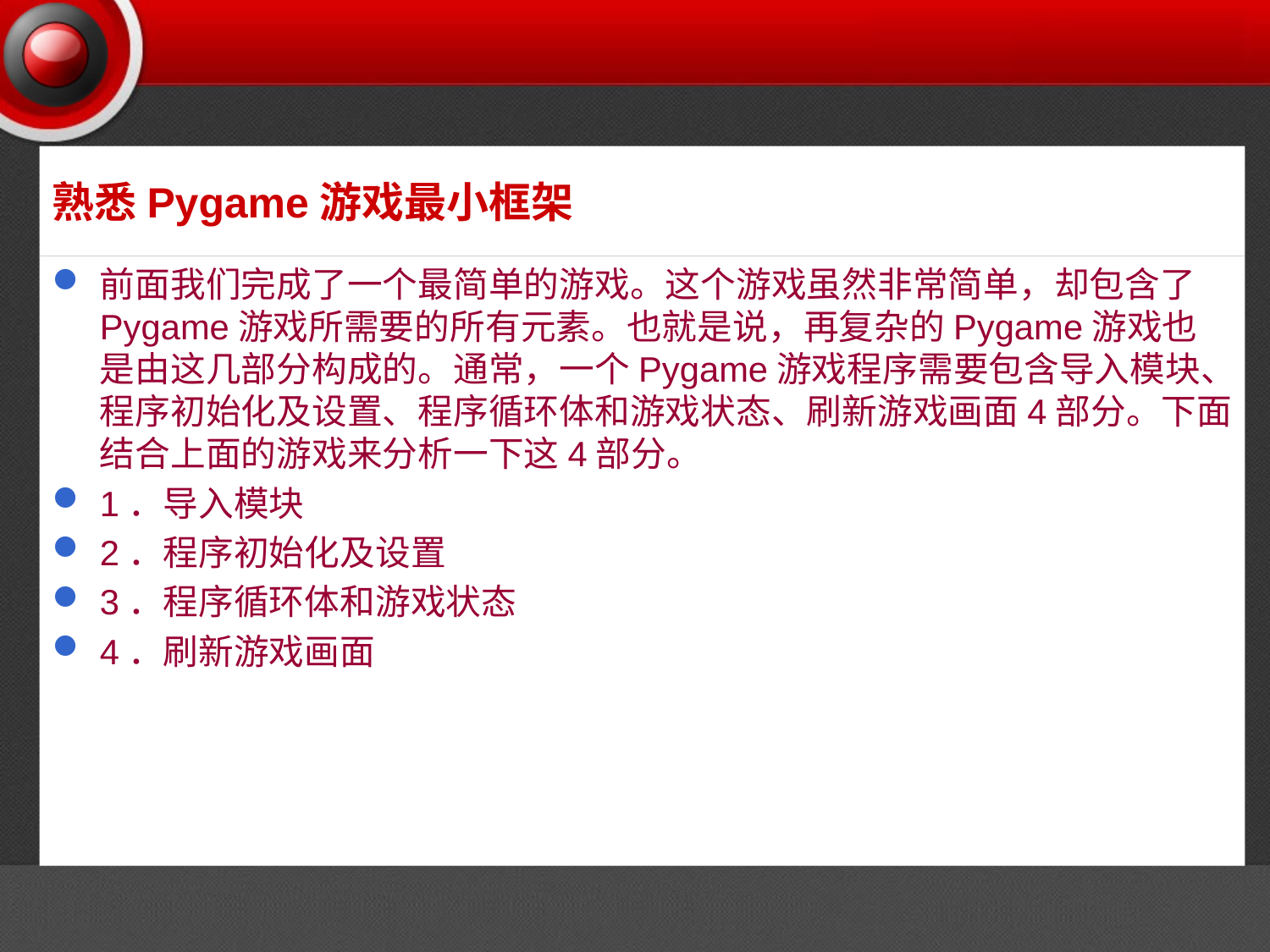

# 熟悉Pygame游戏最小框架
前面我们完成了一个最简单的游戏。这个游戏虽然非常简单，却包含了Pygame游戏所需要的所有元素。也就是说，再复杂的Pygame游戏也是由这几部分构成的。通常，一个Pygame游戏程序需要包含导入模块、程序初始化及设置、程序循环体和游戏状态、刷新游戏画面4部分。下面结合上面的游戏来分析一下这4部分。
1．导入模块
2．程序初始化及设置
3．程序循环体和游戏状态
4．刷新游戏画面